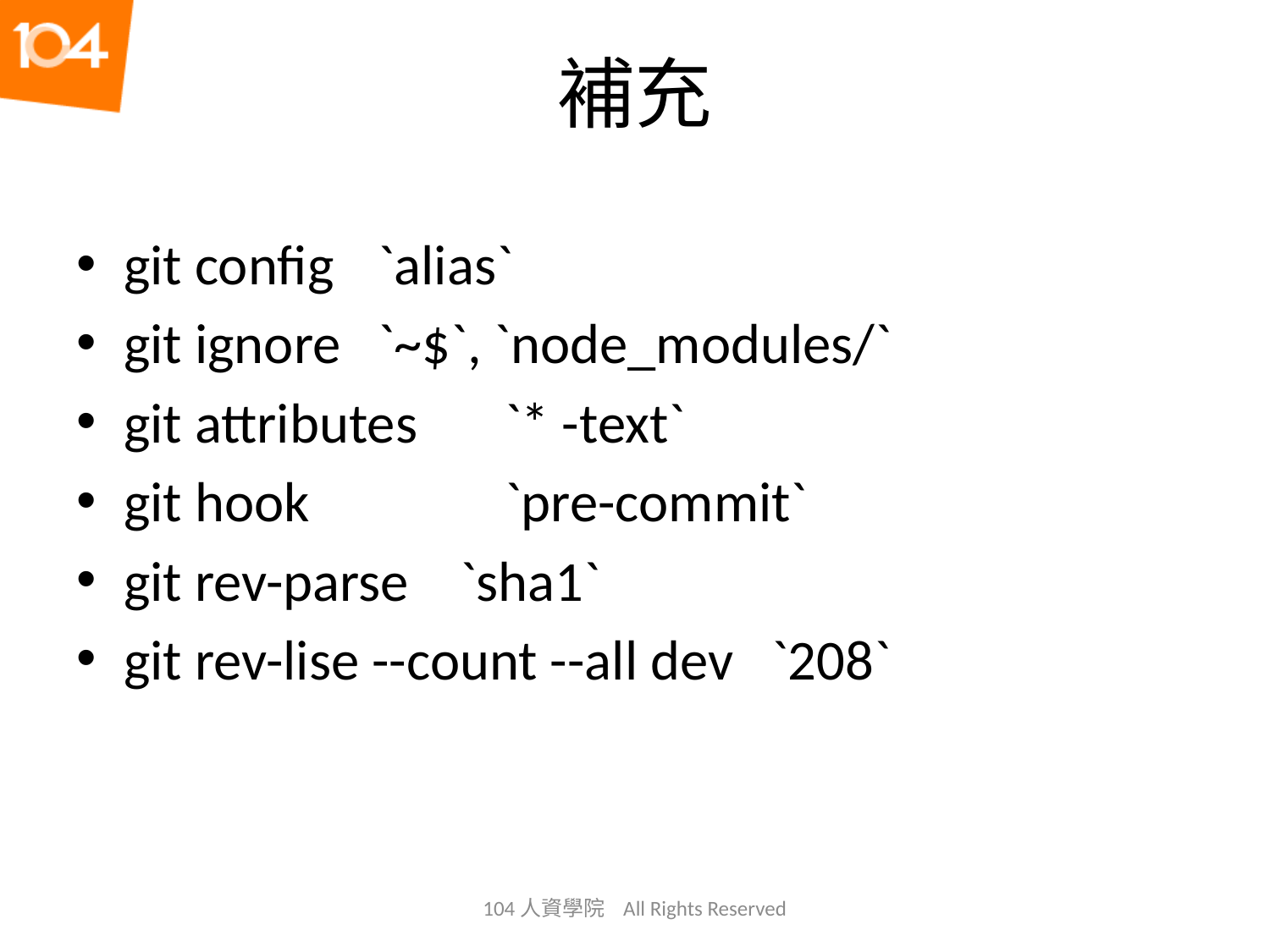

# 補充
git config	`alias`
git ignore	`~$`, `node_modules/`
git attributes	`* -text`
git hook		`pre-commit`
git rev-parse    `sha1`
git rev-lise --count --all dev   `208`
104人資學院  All Rights Reserved